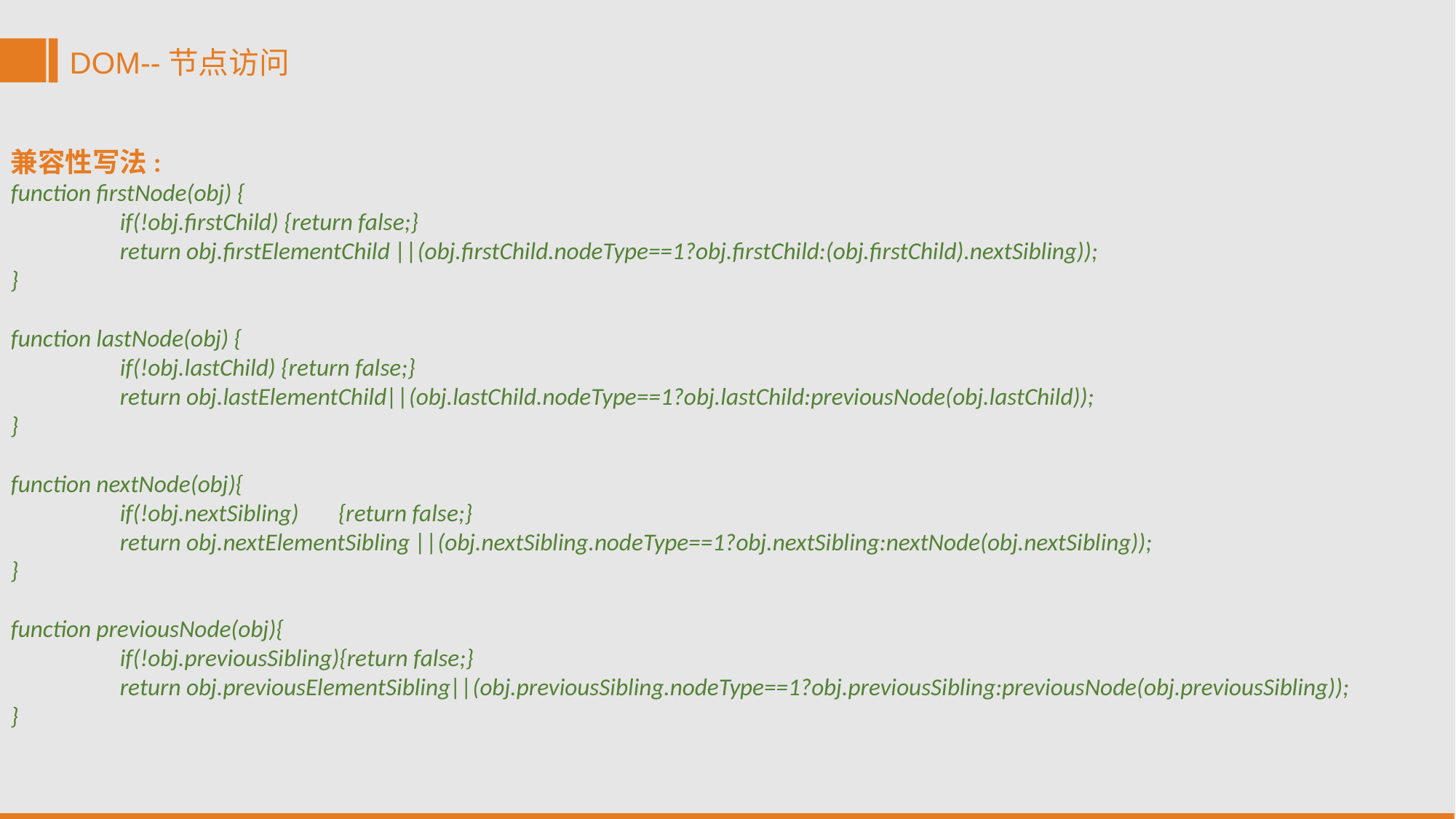

DOM--节点访问
兼容性写法:
function firstNode(obj) {
	if(!obj.firstChild) {return false;}
	return obj.firstElementChild ||(obj.firstChild.nodeType==1?obj.firstChild:(obj.firstChild).nextSibling));
}

function lastNode(obj) {
	if(!obj.lastChild) {return false;}
	return obj.lastElementChild||(obj.lastChild.nodeType==1?obj.lastChild:previousNode(obj.lastChild));
}

function nextNode(obj){
	if(!obj.nextSibling)	{return false;}
	return obj.nextElementSibling ||(obj.nextSibling.nodeType==1?obj.nextSibling:nextNode(obj.nextSibling));
}

function previousNode(obj){
	if(!obj.previousSibling){return false;}
	return obj.previousElementSibling||(obj.previousSibling.nodeType==1?obj.previousSibling:previousNode(obj.previousSibling));
}